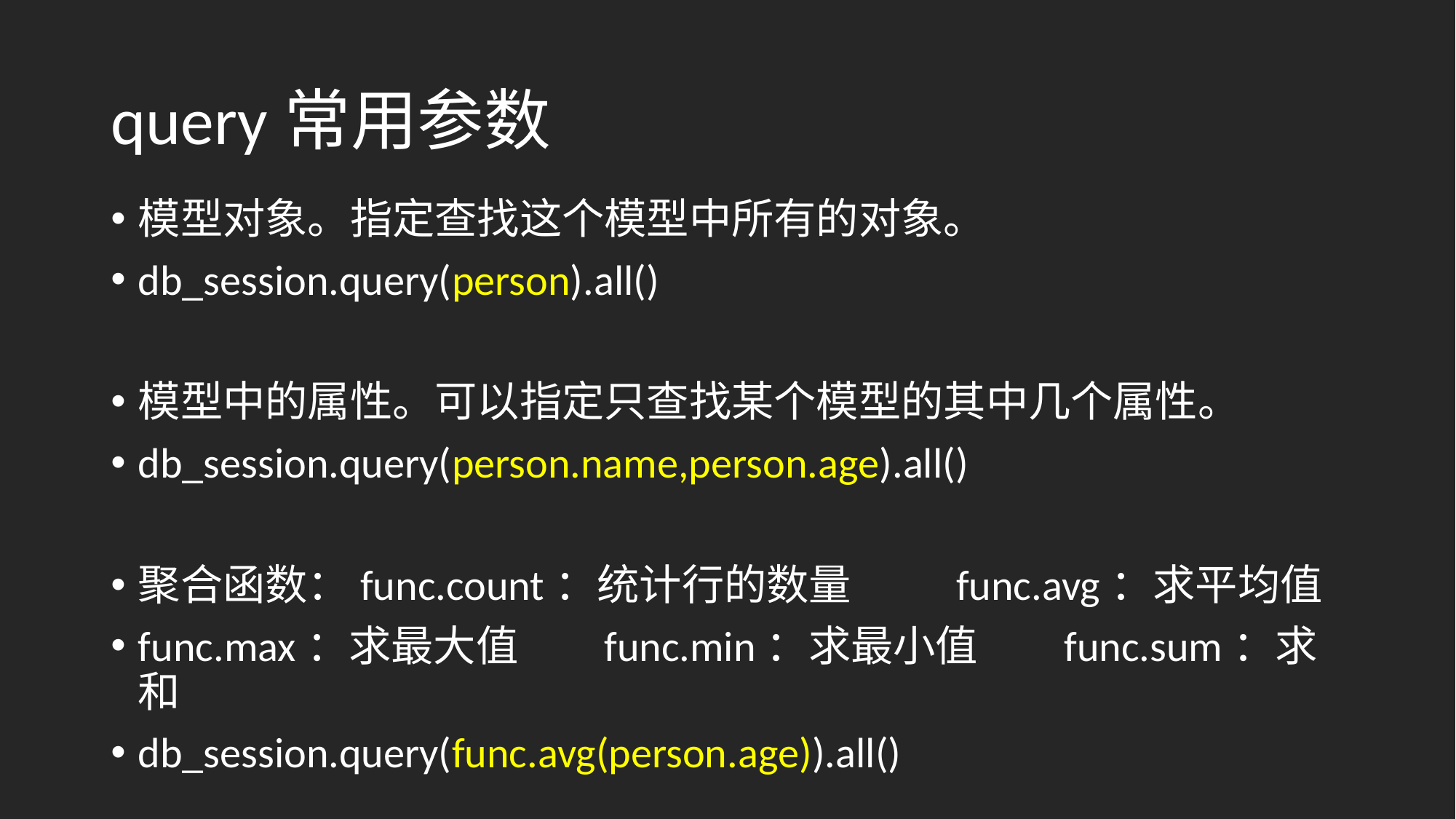

# query常用参数
模型对象。指定查找这个模型中所有的对象。
db_session.query(person).all()

模型中的属性。可以指定只查找某个模型的其中几个属性。
db_session.query(person.name,person.age).all()

聚合函数：func.count：统计行的数量          func.avg：求平均值
func.max：求最大值        func.min：求最小值        func.sum：求和
db_session.query(func.avg(person.age)).all()